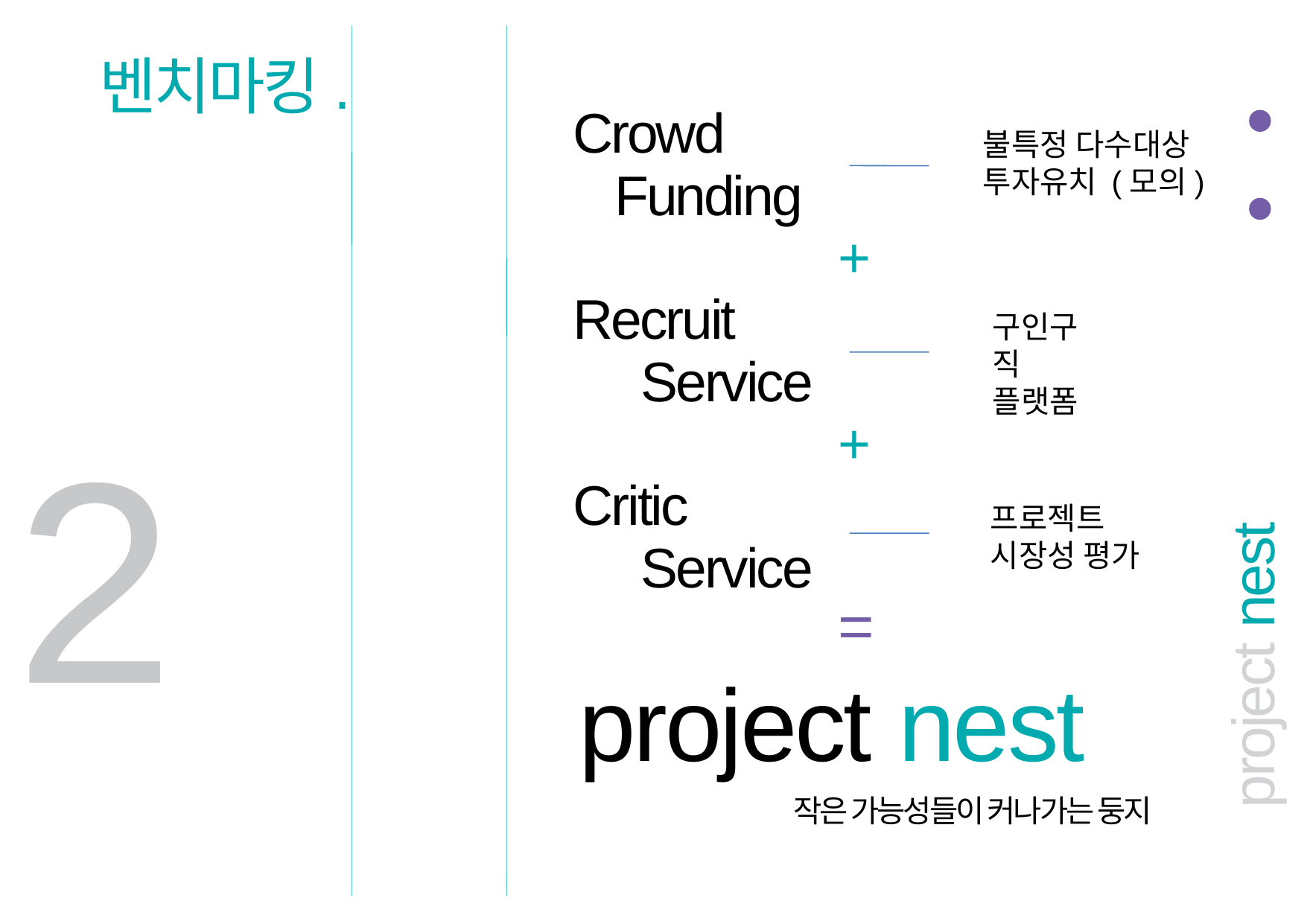

벤치마킹.
Crowd
   Funding
		   +
Recruit
     Service
		   +
Critic
     Service
		   =

불특정 다수대상
투자유치 (모의)
구인구직
플랫폼
2
프로젝트
시장성 평가
project nest
project nest

작은 가능성들이 커나가는 둥지